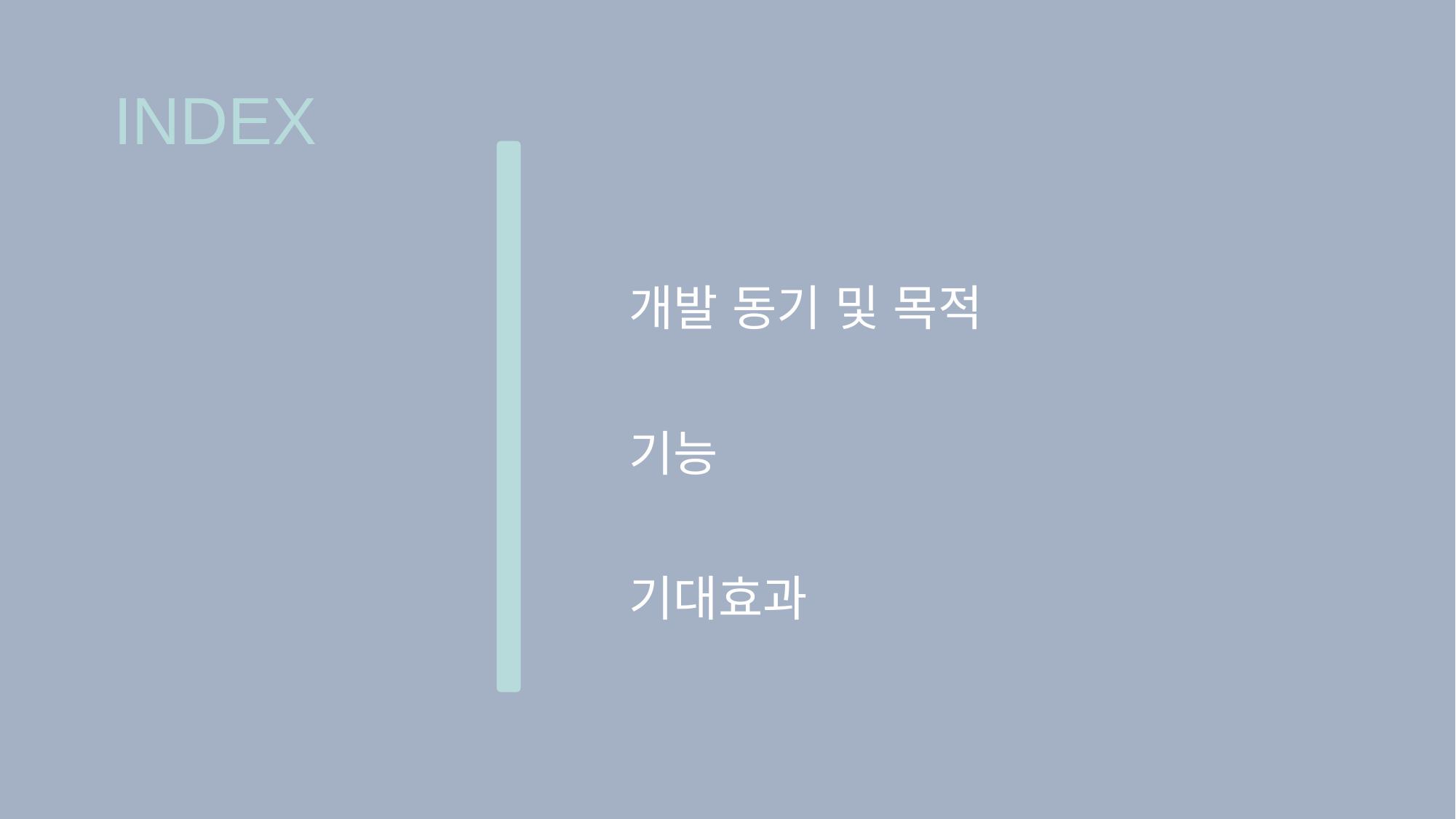

INDEX

개발 동기 및 목적
기능
기대효과